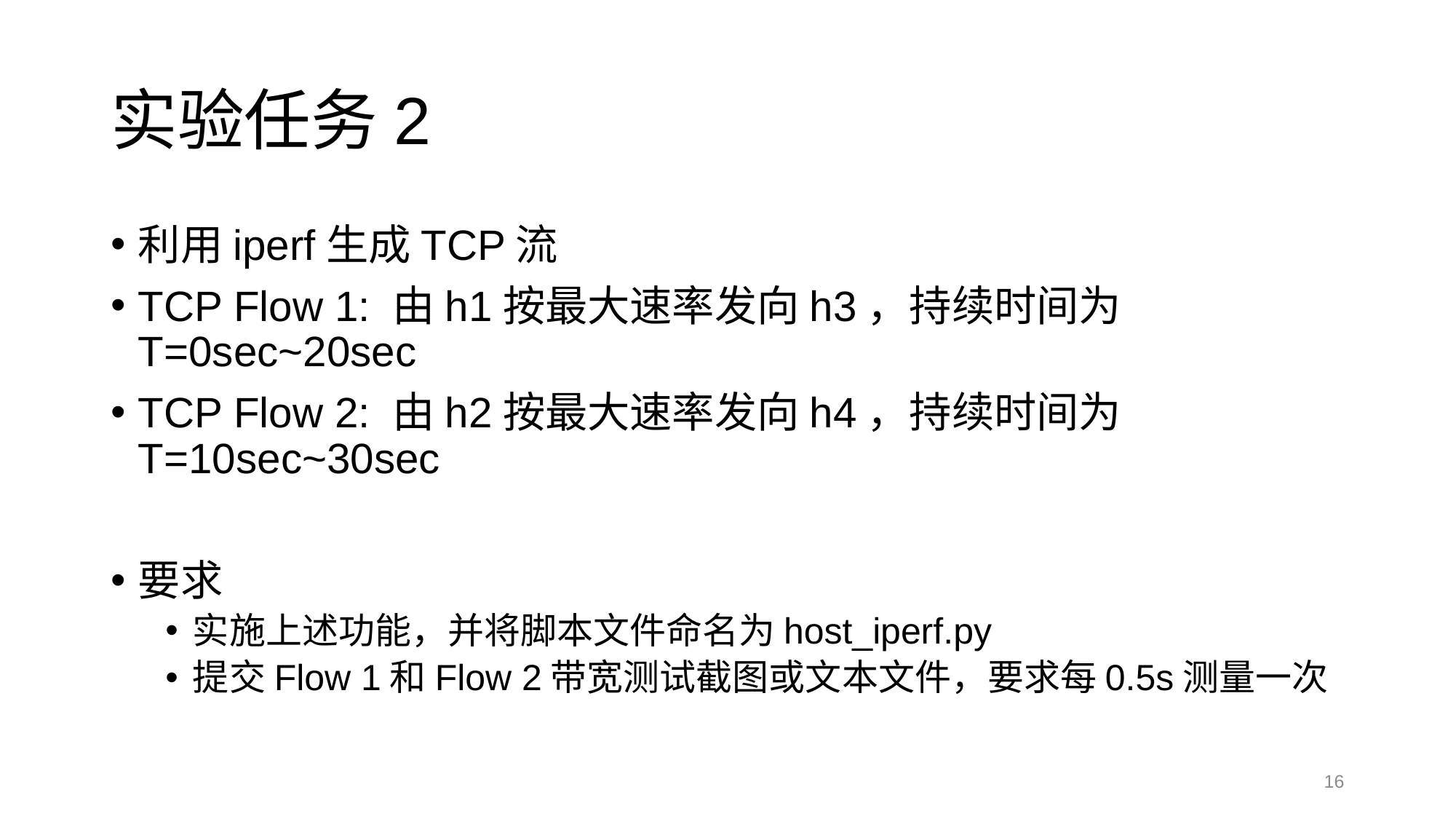

# 实验任务2
利用iperf生成TCP流
TCP Flow 1: 由h1按最大速率发向h3，持续时间为T=0sec~20sec
TCP Flow 2: 由h2按最大速率发向h4，持续时间为T=10sec~30sec

要求
实施上述功能，并将脚本文件命名为host_iperf.py
提交Flow 1和Flow 2带宽测试截图或文本文件，要求每0.5s测量一次

16